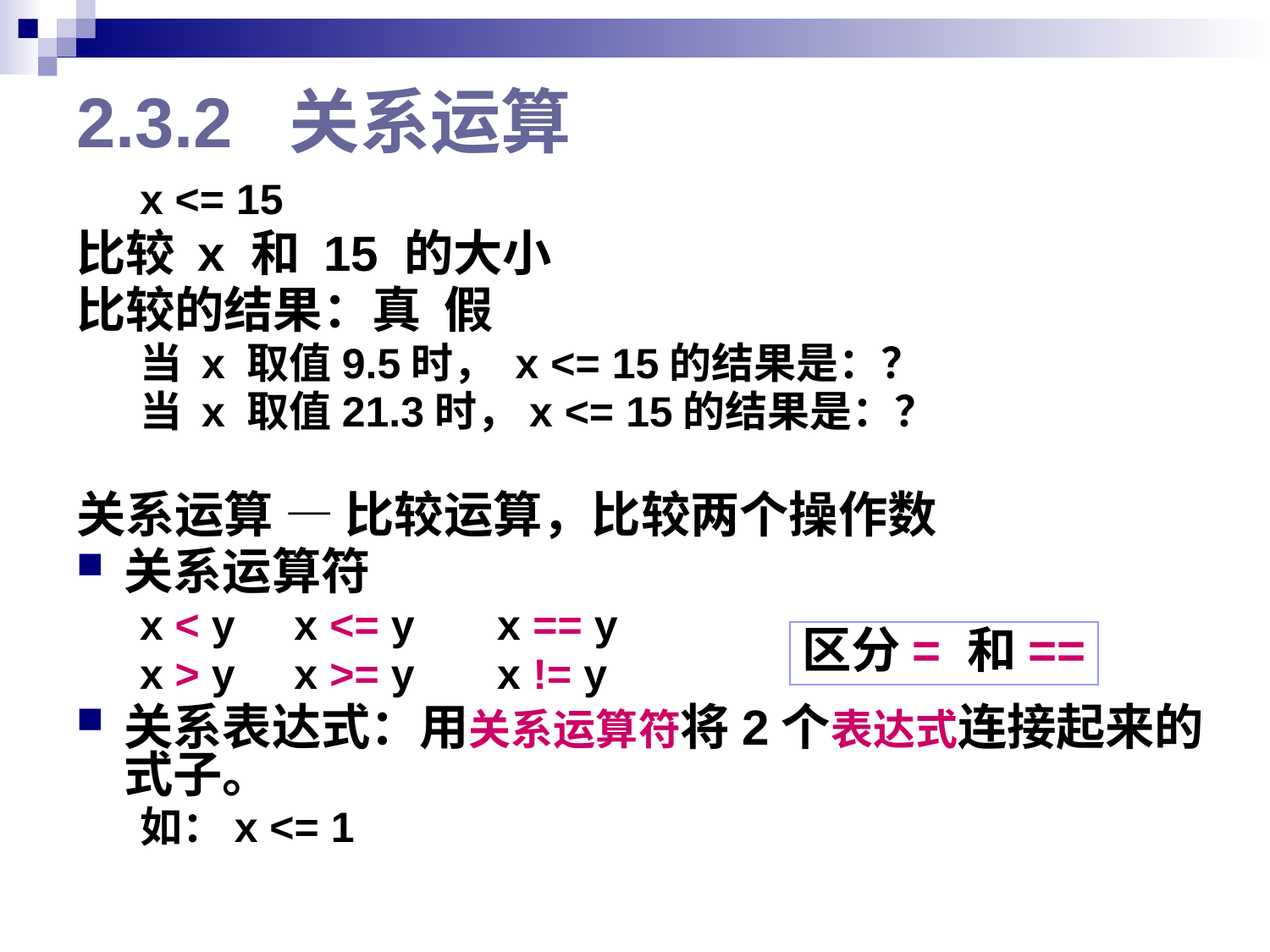

# 2.3.2  关系运算
x <= 15
比较 x 和 15 的大小
比较的结果：真  假
当 x 取值9.5时， x <= 15的结果是：？
当 x 取值21.3时，x <= 15的结果是：？

关系运算 — 比较运算，比较两个操作数
关系运算符
x < y     x <= y       x == y
x > y     x >= y       x != y
关系表达式：用关系运算符将2个表达式连接起来的式子。
如：x <= 1
区分= 和==